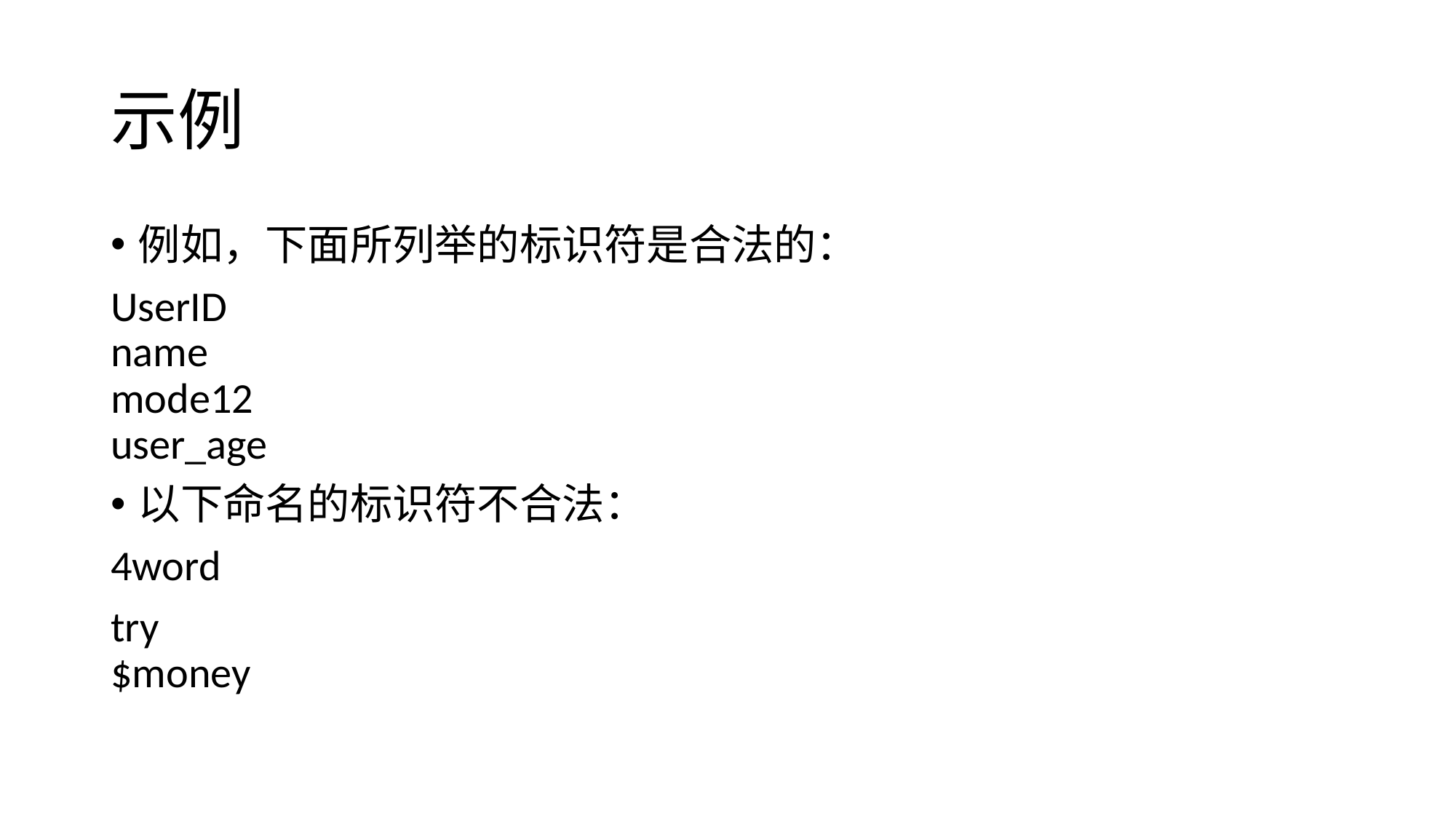

# 示例
例如，下面所列举的标识符是合法的：
UserID
name
mode12
user_age
以下命名的标识符不合法：
4word
try
$money